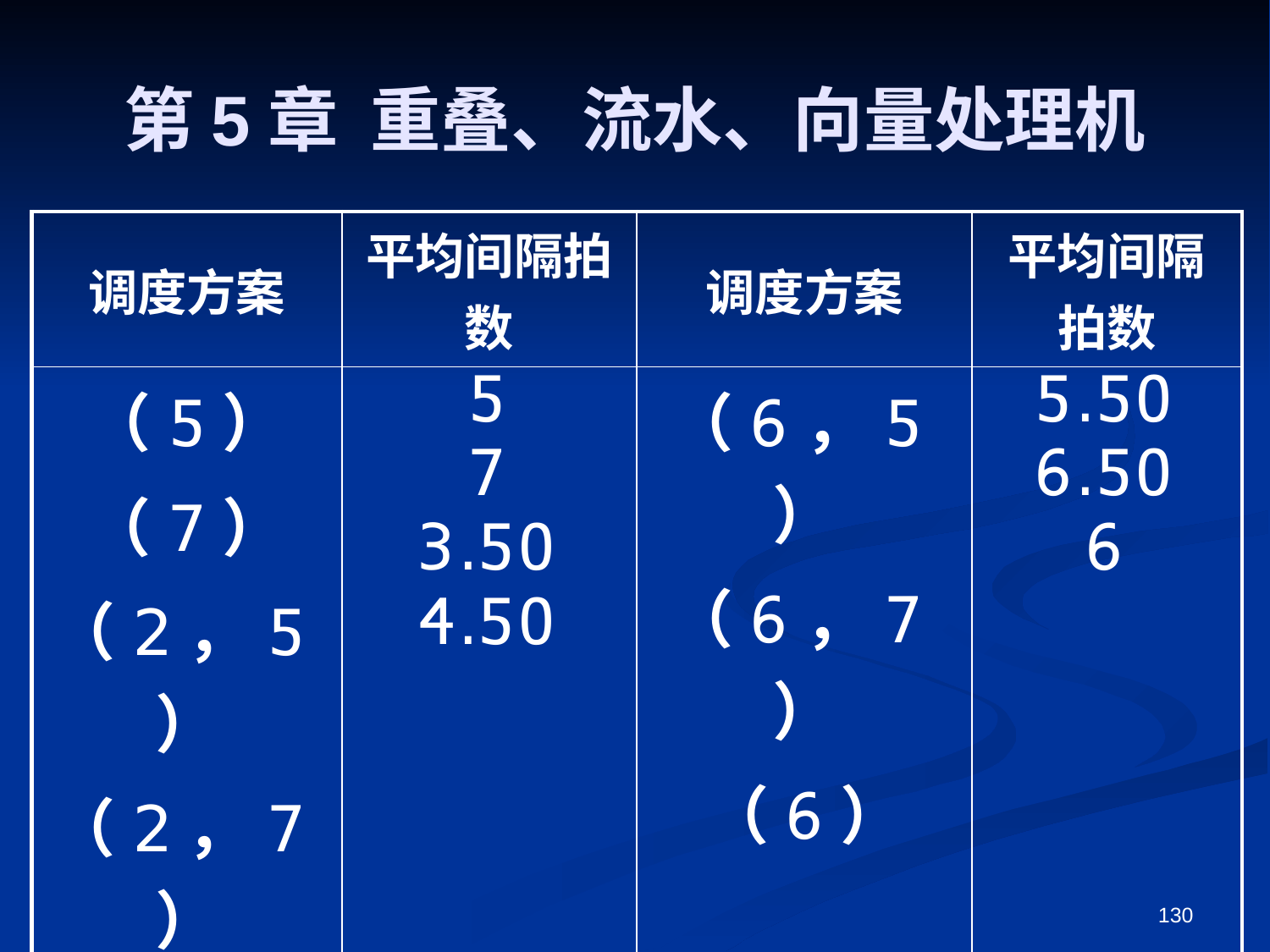

# 第5章  重叠、流水、向量处理机
| 调度方案 | 平均间隔拍数 | 调度方案 | 平均间隔拍数 |
| --- | --- | --- | --- |
| （5） （7） （2，5） （2，7） | 5 7 3.50 4.50 | （6，5） （6，7） （6） | 5.50 6.50 6 |
130